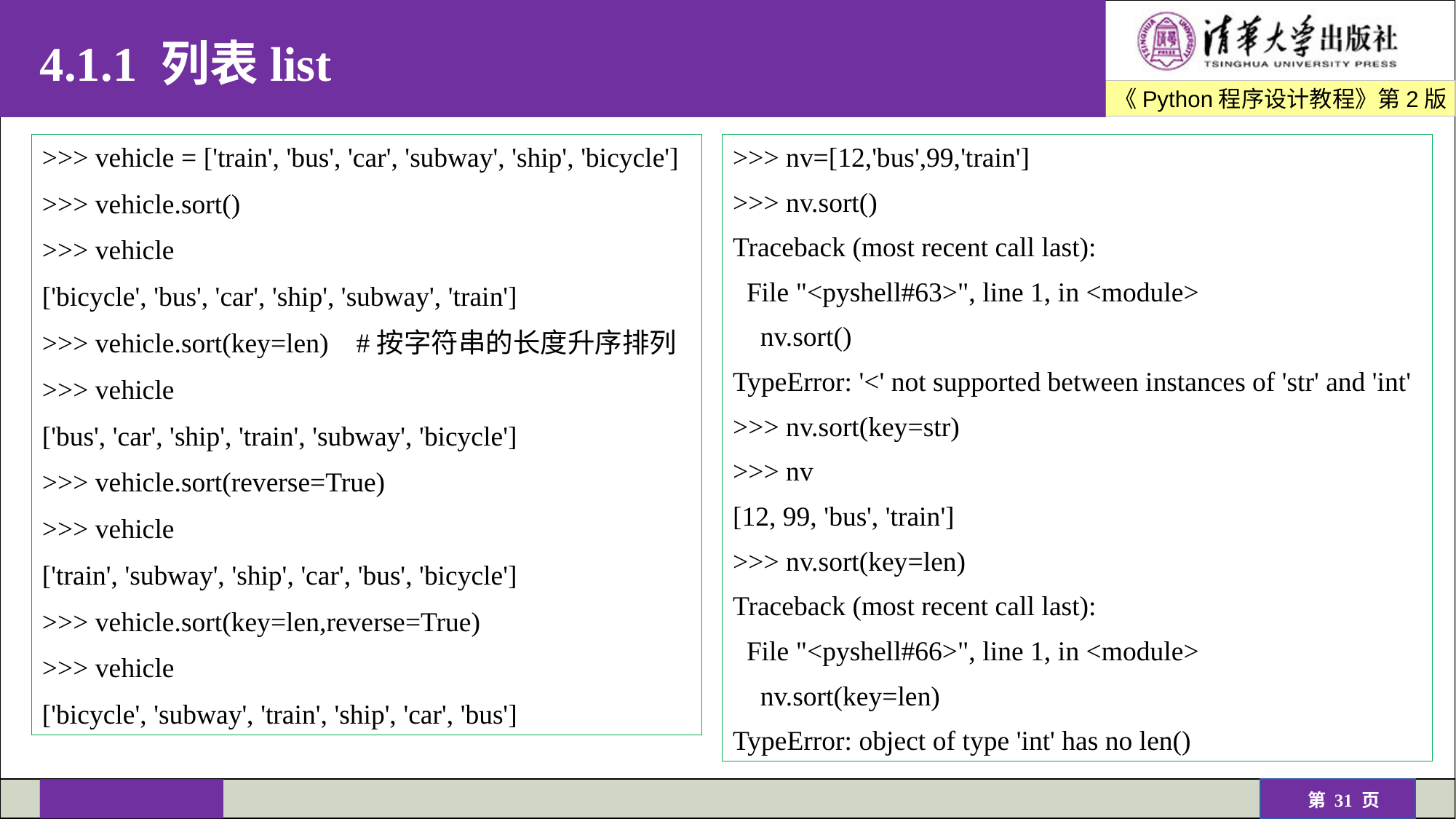

# 4.1.1 列表list
>>> vehicle = ['train', 'bus', 'car', 'subway', 'ship', 'bicycle']
>>> vehicle.sort()
>>> vehicle
['bicycle', 'bus', 'car', 'ship', 'subway', 'train']
>>> vehicle.sort(key=len)    #按字符串的长度升序排列
>>> vehicle
['bus', 'car', 'ship', 'train', 'subway', 'bicycle']
>>> vehicle.sort(reverse=True)
>>> vehicle
['train', 'subway', 'ship', 'car', 'bus', 'bicycle']
>>> vehicle.sort(key=len,reverse=True)
>>> vehicle
['bicycle', 'subway', 'train', 'ship', 'car', 'bus']
>>> nv=[12,'bus',99,'train']
>>> nv.sort()
Traceback (most recent call last):
  File "<pyshell#63>", line 1, in <module>
    nv.sort()
TypeError: '<' not supported between instances of 'str' and 'int'
>>> nv.sort(key=str)
>>> nv
[12, 99, 'bus', 'train']
>>> nv.sort(key=len)
Traceback (most recent call last):
  File "<pyshell#66>", line 1, in <module>
    nv.sort(key=len)
TypeError: object of type 'int' has no len()